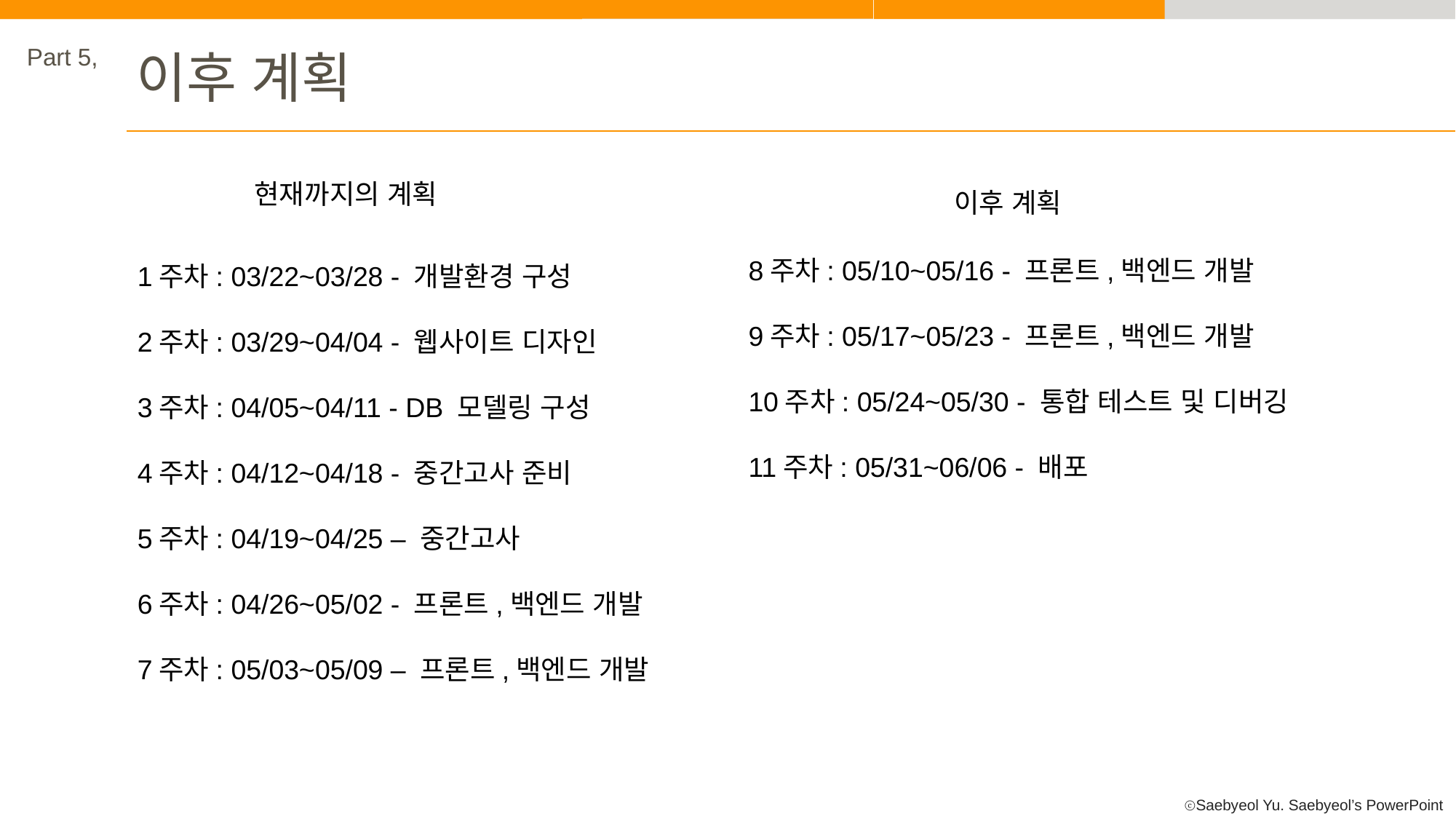

Part 5,
이후 계획
현재까지의 계획
이후 계획

8주차: 05/10~05/16 - 프론트,백엔드 개발

9주차: 05/17~05/23 - 프론트,백엔드 개발

10주차: 05/24~05/30 - 통합 테스트 및 디버깅

11주차: 05/31~06/06 - 배포

1주차: 03/22~03/28 - 개발환경 구성

2주차: 03/29~04/04 - 웹사이트 디자인

3주차: 04/05~04/11 - DB 모델링 구성

4주차: 04/12~04/18 - 중간고사 준비

5주차: 04/19~04/25 – 중간고사

6주차: 04/26~05/02 - 프론트,백엔드 개발

7주차: 05/03~05/09 – 프론트,백엔드 개발